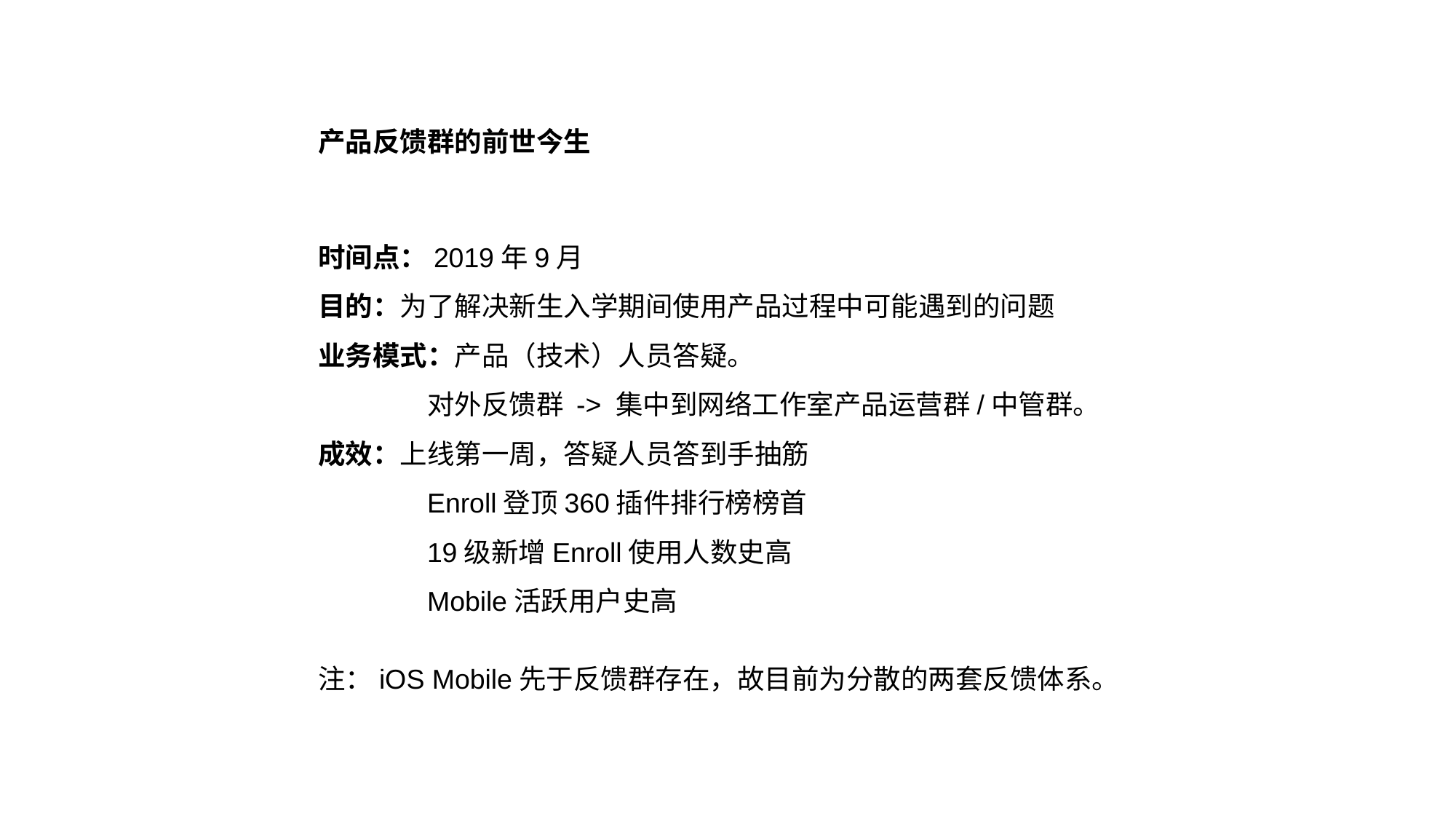

产品反馈群的前世今生
时间点：2019年9月
目的：为了解决新生入学期间使用产品过程中可能遇到的问题
业务模式：产品（技术）人员答疑。
	对外反馈群 -> 集中到网络工作室产品运营群/中管群。
成效：上线第一周，答疑人员答到手抽筋
	Enroll登顶360插件排行榜榜首
	19级新增Enroll使用人数史高
	Mobile活跃用户史高
注：iOS Mobile先于反馈群存在，故目前为分散的两套反馈体系。